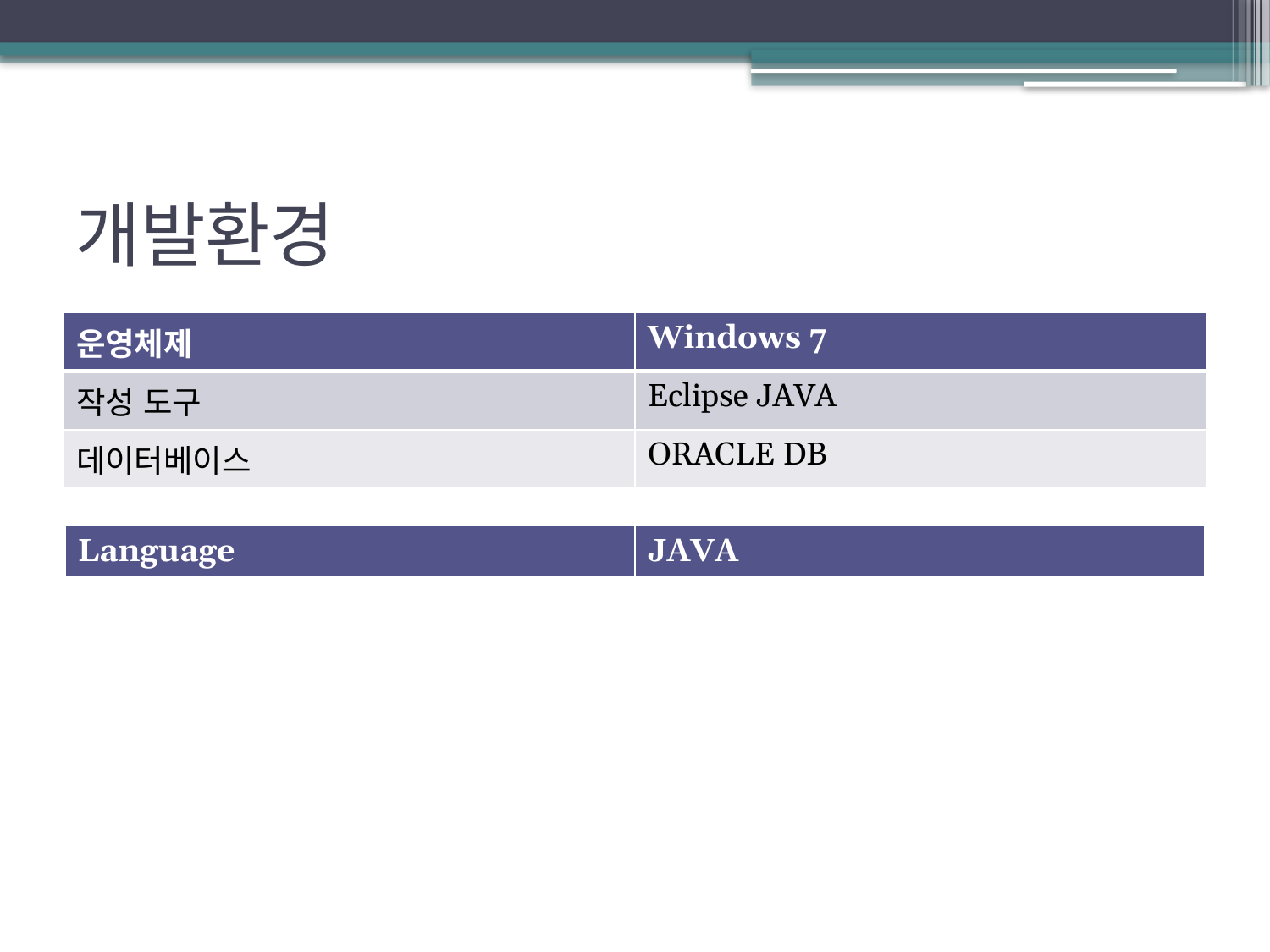

# 개발환경
| 운영체제 | Windows 7 |
| --- | --- |
| 작성 도구 | Eclipse JAVA |
| 데이터베이스 | ORACLE DB |
| Language | JAVA |
| --- | --- |